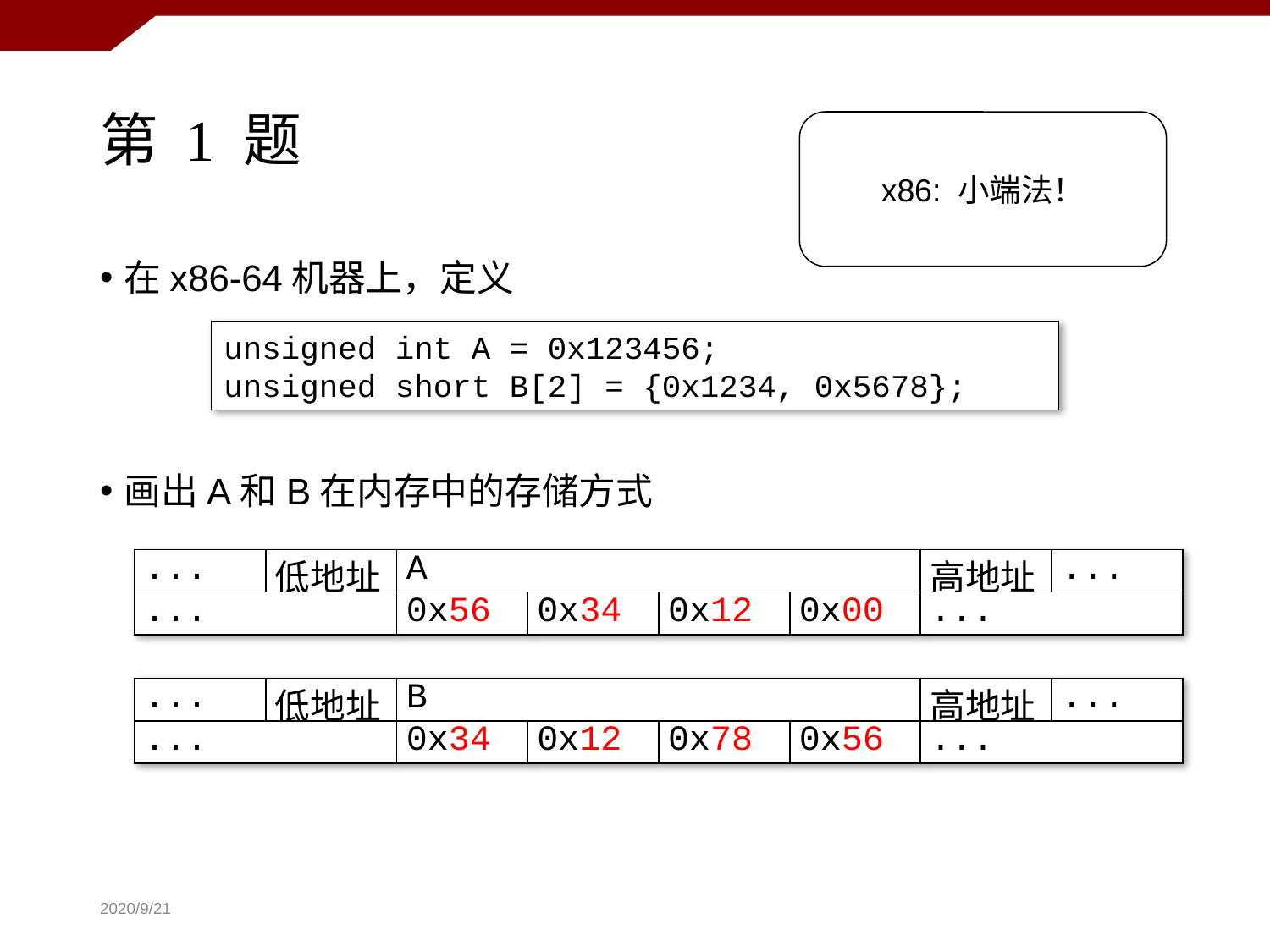

# 第 1 题
x86: 小端法！
在x86-64机器上，定义

画出A和B在内存中的存储方式
unsigned int A = 0x123456;
unsigned short B[2] = {0x1234, 0x5678};
| ... | 低地址 | A |  |  |  | 高地址 | ... |
| --- | --- | --- | --- | --- | --- | --- | --- |
| ... |  | 0x56 | 0x34 | 0x12 | 0x00 | ... |  |
| ... | 低地址 | B |  |  |  | 高地址 | ... |
| --- | --- | --- | --- | --- | --- | --- | --- |
| ... |  | 0x34 | 0x12 | 0x78 | 0x56 | ... |  |
2020/9/21